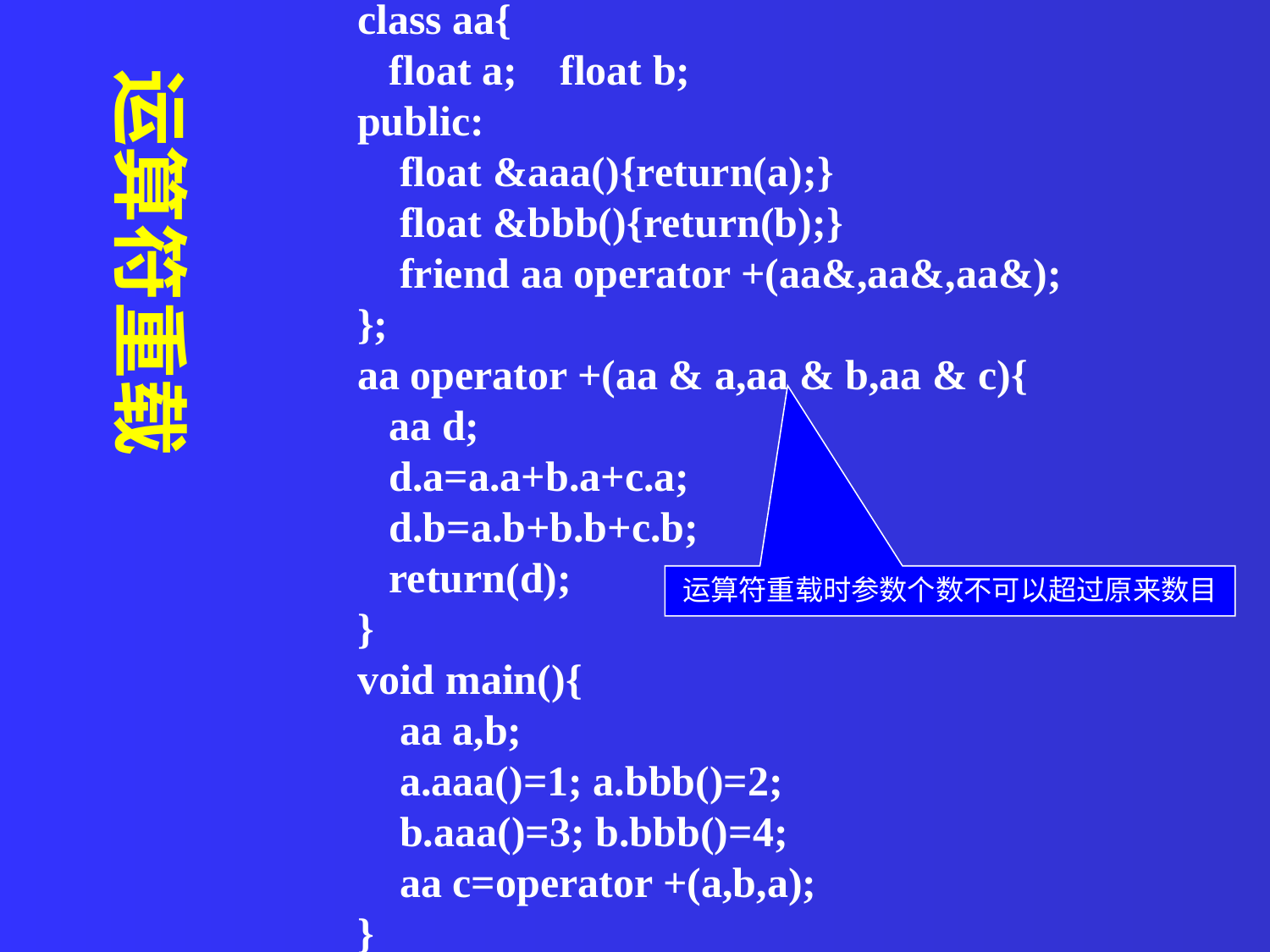

class aa{
   float a;    float b;
public:
    float &aaa(){return(a);}
    float &bbb(){return(b);}
    friend aa operator +(aa&,aa&,aa&);
};
aa operator +(aa & a,aa & b,aa & c){
   aa d;
   d.a=a.a+b.a+c.a;
   d.b=a.b+b.b+c.b;
   return(d);
}
void main(){
    aa a,b;
    a.aaa()=1; a.bbb()=2;
    b.aaa()=3; b.bbb()=4;
    aa c=operator +(a,b,a);
}
运算符重载
运算符重载时参数个数不可以超过原来数目